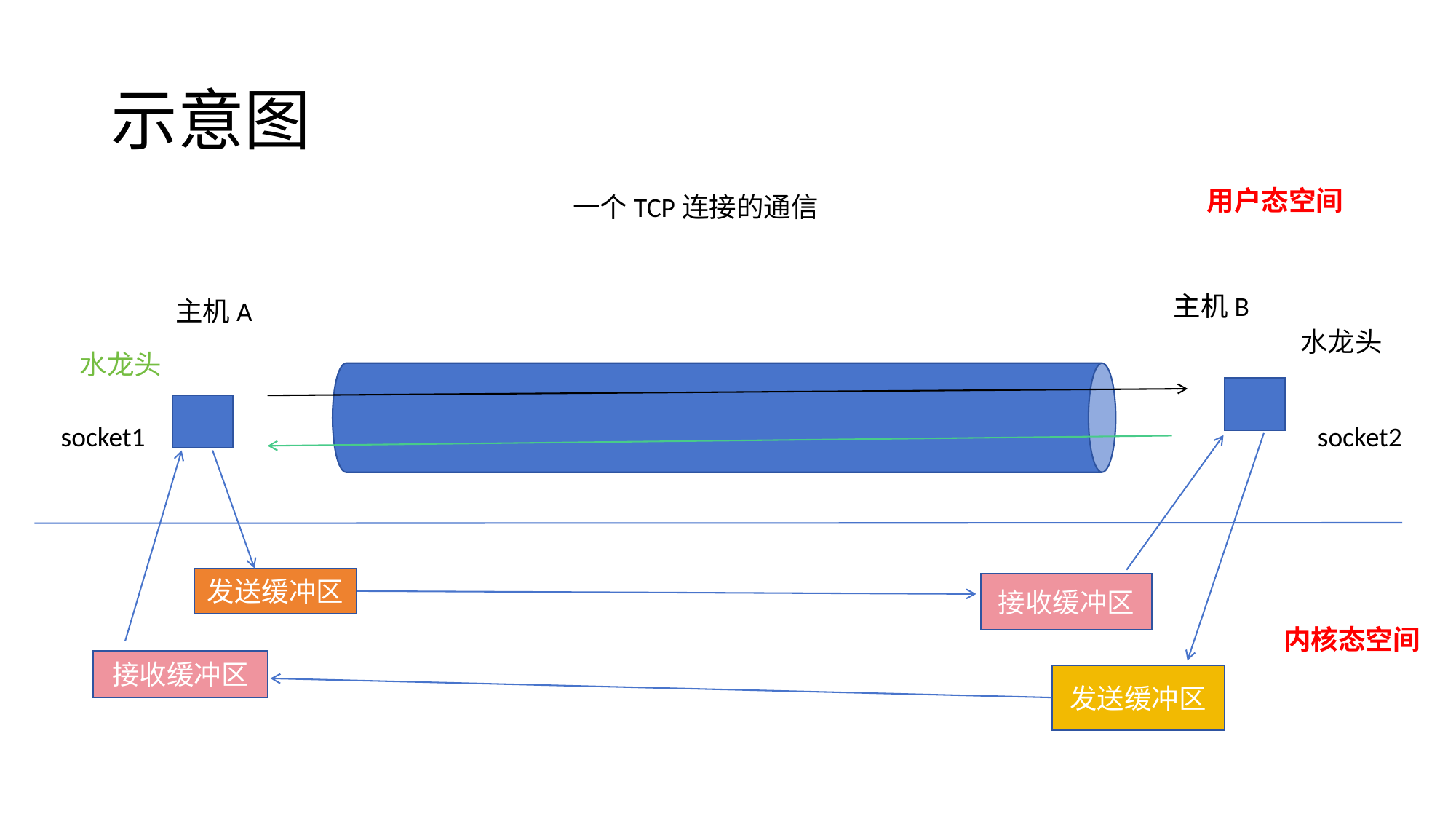

# 示意图
用户态空间
一个TCP连接的通信
主机B
主机A
水龙头
水龙头

socket1
socket2
发送缓冲区
接收缓冲区
内核态空间
接收缓冲区
发送缓冲区